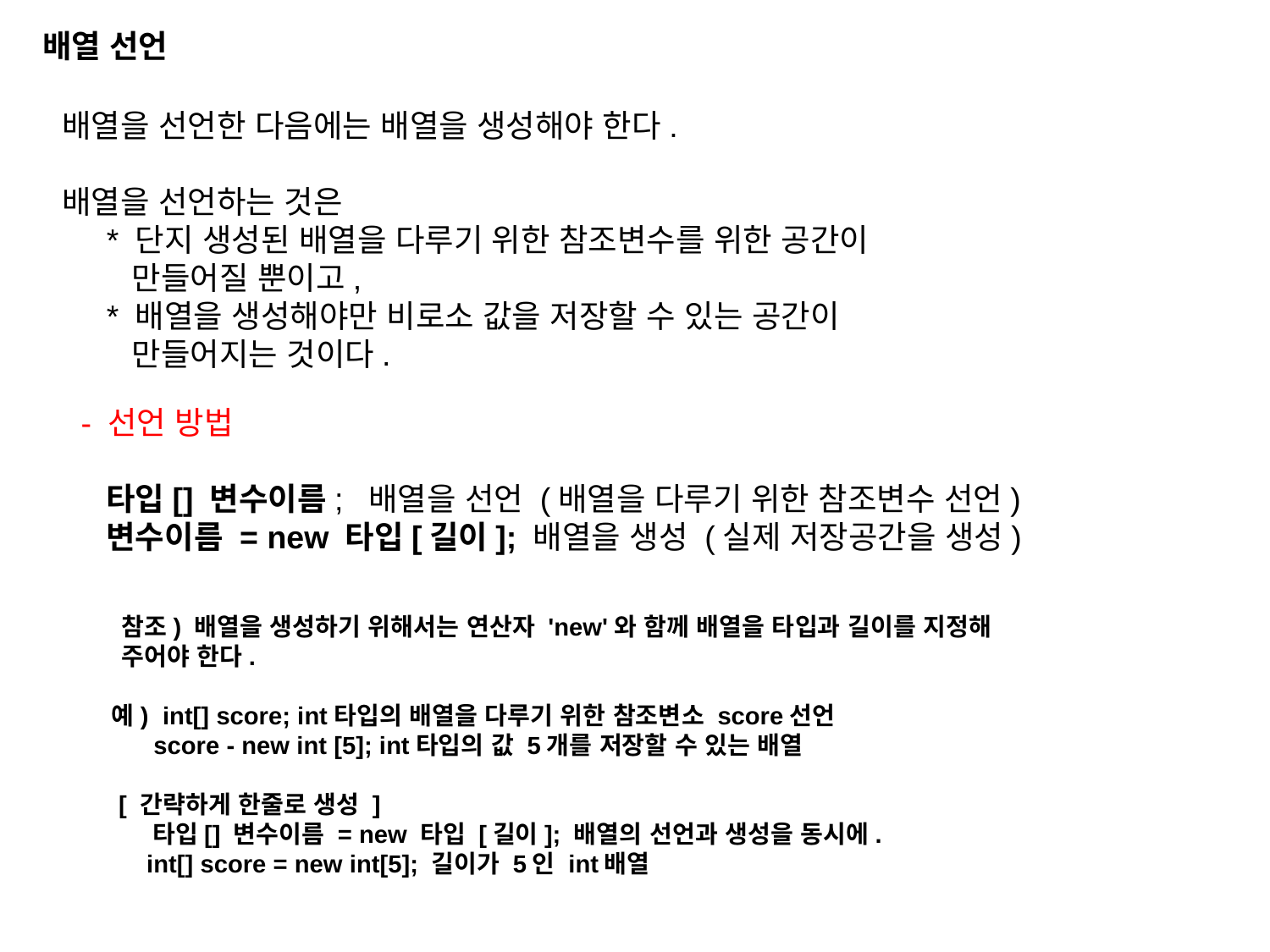

배열 선언
배열을 선언한 다음에는 배열을 생성해야 한다.

배열을 선언하는 것은
     * 단지 생성된 배열을 다루기 위한 참조변수를 위한 공간이
       만들어질 뿐이고,
     * 배열을 생성해야만 비로소 값을 저장할 수 있는 공간이
       만들어지는 것이다.

 - 선언 방법

   타입[] 변수이름;  배열을 선언 (배열을 다루기 위한 참조변수 선언)
   변수이름 = new 타입[길이]; 배열을 생성 (실제 저장공간을 생성)

참조) 배열을 생성하기 위해서는 연산자 'new'와 함께 배열을 타입과 길이를 지정해 주어야 한다.

예)  int[] score; int타입의 배열을 다루기 위한 참조변소 score선언
      score - new int [5]; int타입의 값 5개를 저장할 수 있는 배열

 [ 간략하게 한줄로 생성 ]
     타입[] 변수이름 = new 타입 [길이]; 배열의 선언과 생성을 동시에.
     int[] score = new int[5]; 길이가 5인 int배열